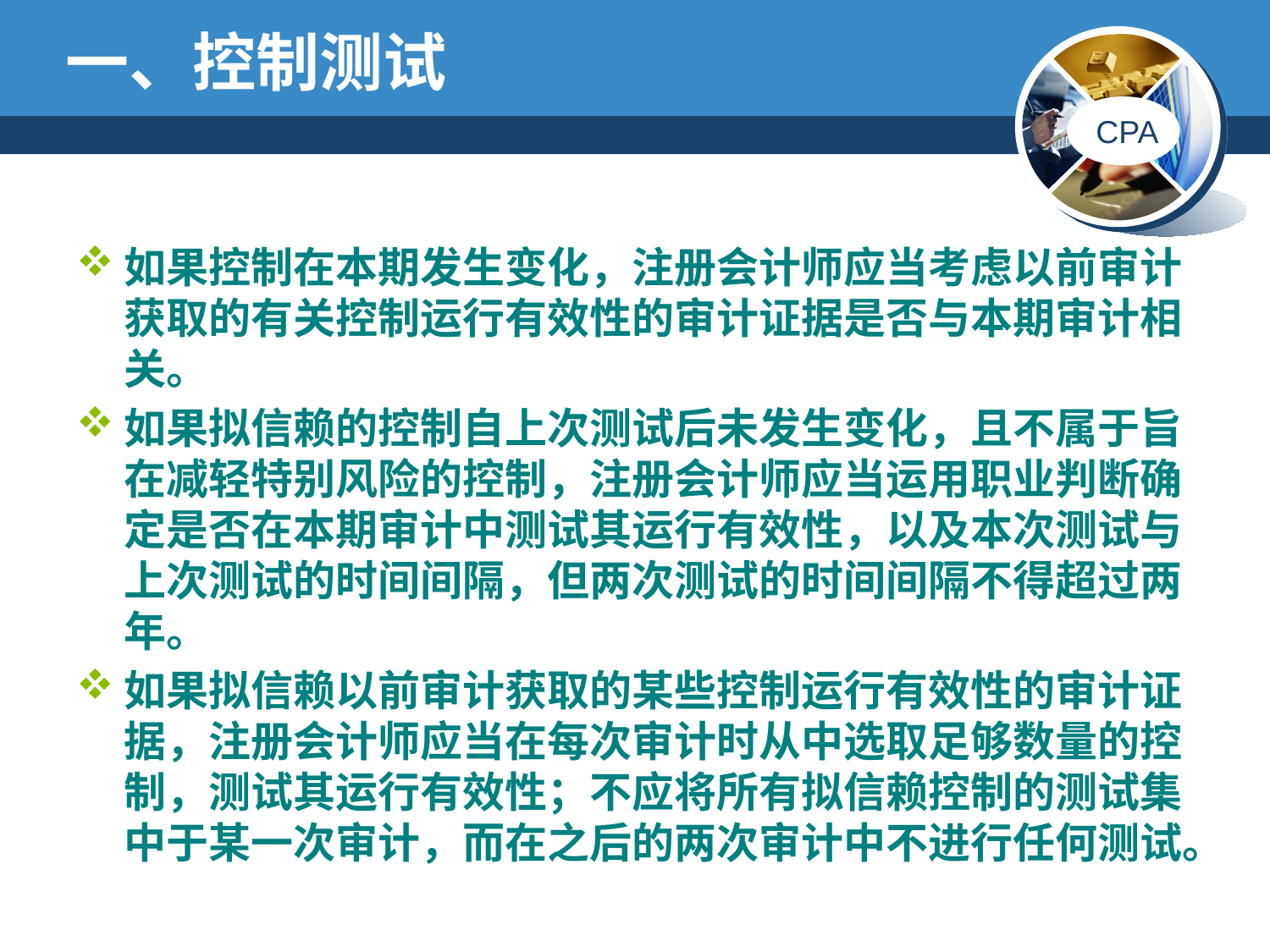

# 一、控制测试
如果控制在本期发生变化，注册会计师应当考虑以前审计获取的有关控制运行有效性的审计证据是否与本期审计相关。
如果拟信赖的控制自上次测试后未发生变化，且不属于旨在减轻特别风险的控制，注册会计师应当运用职业判断确定是否在本期审计中测试其运行有效性，以及本次测试与上次测试的时间间隔，但两次测试的时间间隔不得超过两年。
如果拟信赖以前审计获取的某些控制运行有效性的审计证据，注册会计师应当在每次审计时从中选取足够数量的控制，测试其运行有效性；不应将所有拟信赖控制的测试集中于某一次审计，而在之后的两次审计中不进行任何测试。